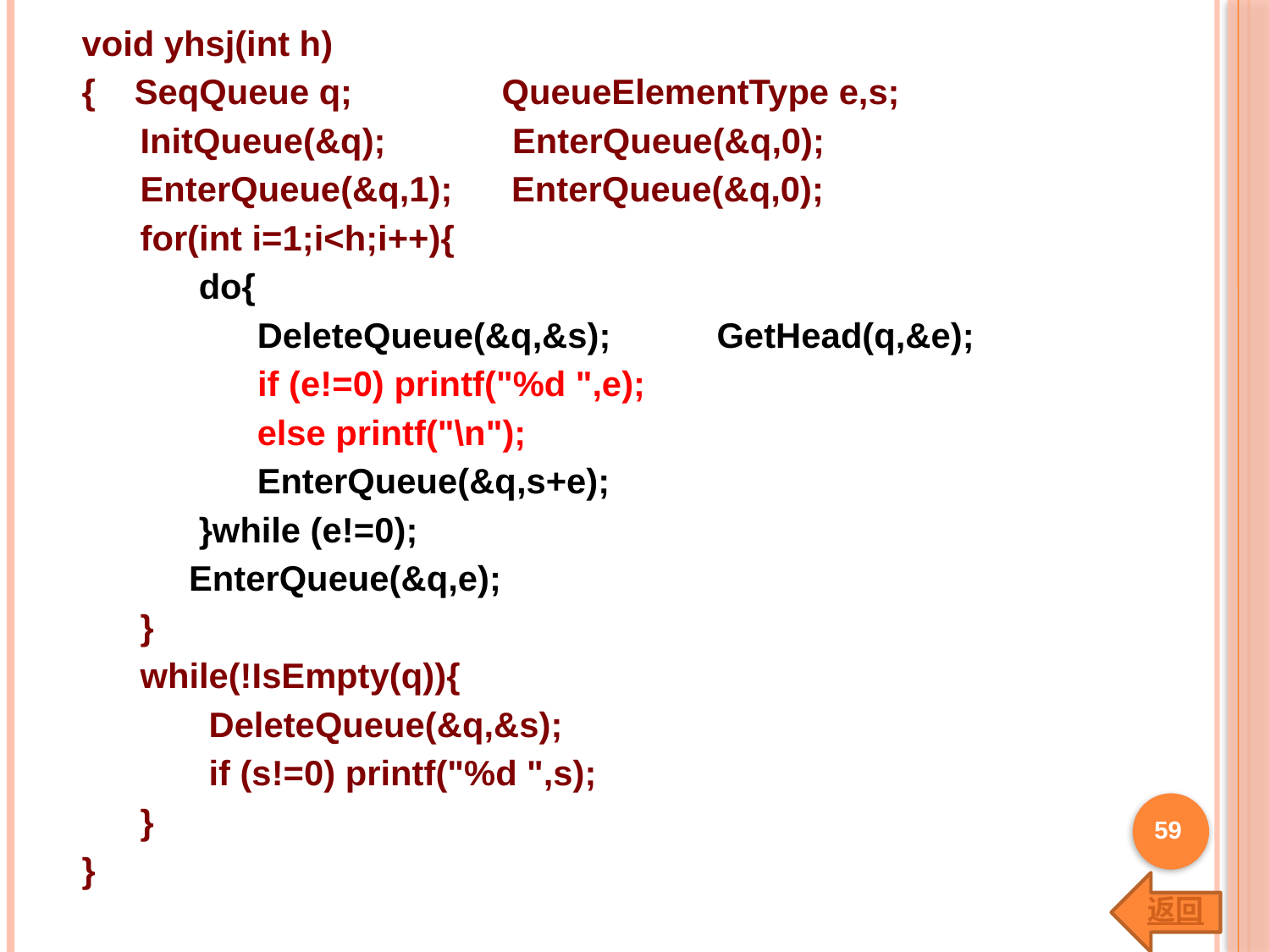

void yhsj(int h)
{    SeqQueue q;	    QueueElementType e,s;
      InitQueue(&q);             EnterQueue(&q,0);
      EnterQueue(&q,1);	     EnterQueue(&q,0);
      for(int i=1;i<h;i++){
            do{
                  DeleteQueue(&q,&s);	GetHead(q,&e);
	     if (e!=0) printf("%d ",e);
                  else printf("\n");
                  EnterQueue(&q,s+e);
            }while (e!=0);
           EnterQueue(&q,e);
      }
      while(!IsEmpty(q)){
	DeleteQueue(&q,&s);
	if (s!=0) printf("%d ",s);
      }
}
59
返回